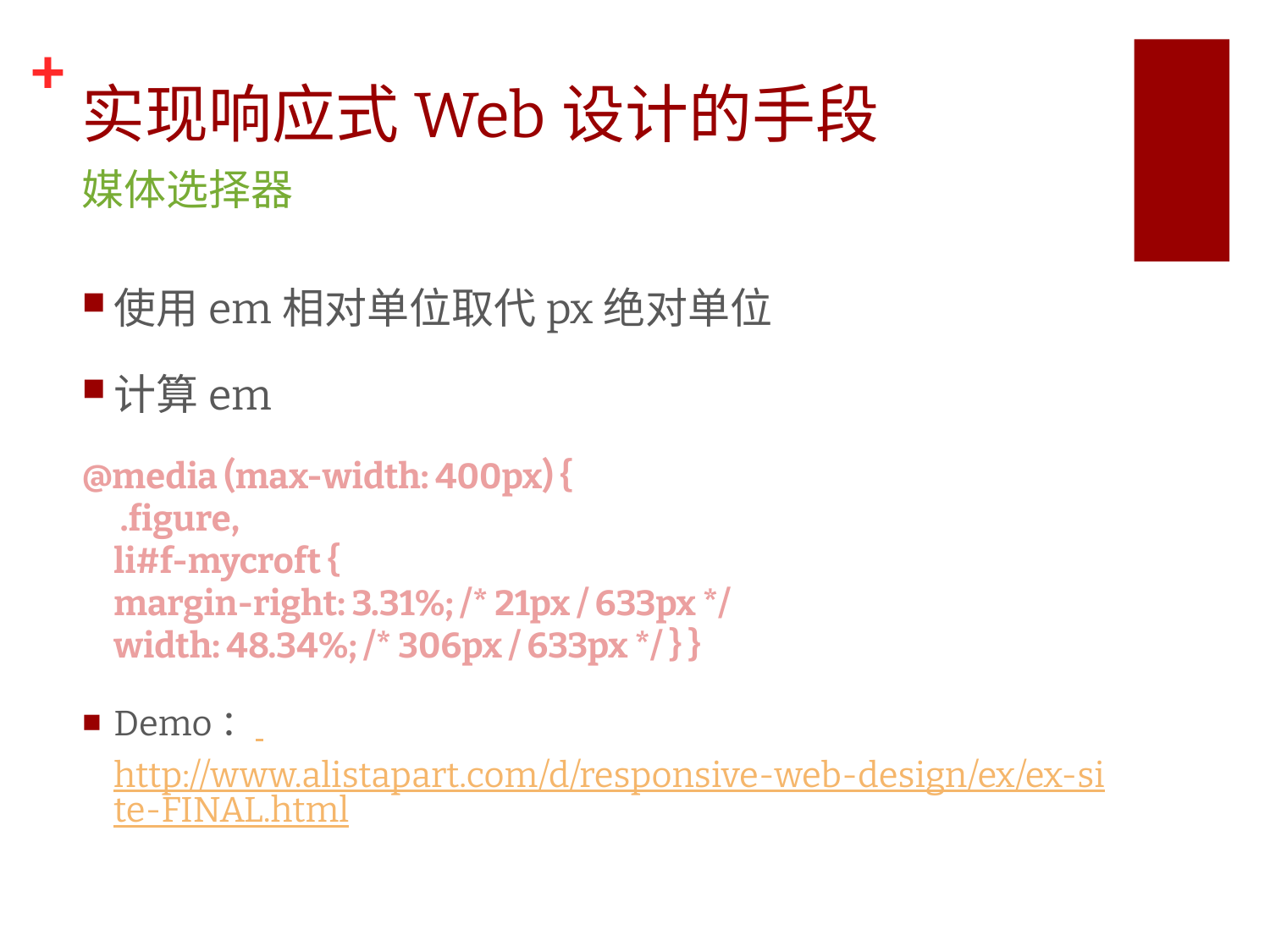

# 实现响应式Web设计的手段
媒体选择器
使用em相对单位取代px绝对单位
计算em
@media (max-width: 400px) {
 .figure,
li#f-mycroft {
margin-right: 3.31%; /* 21px / 633px */
width: 48.34%; /* 306px / 633px */ } }
Demo： http://www.alistapart.com/d/responsive-web-design/ex/ex-site-FINAL.html